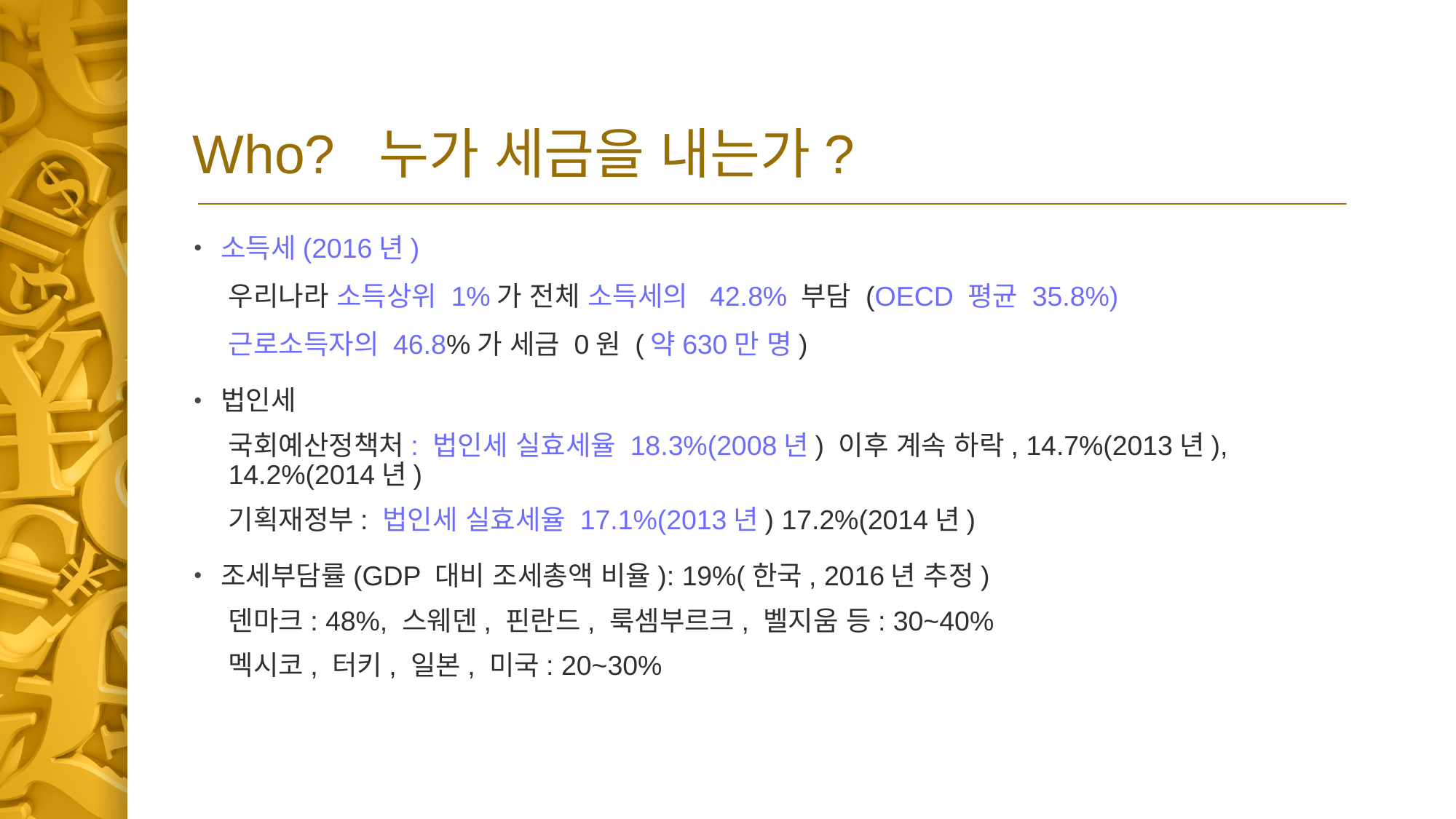

# Who?  누가 세금을 내는가?
소득세(2016년)
우리나라 소득상위 1%가 전체 소득세의  42.8% 부담 (OECD 평균 35.8%)
근로소득자의 46.8%가 세금 0원 (약630만 명)
법인세
국회예산정책처: 법인세 실효세율 18.3%(2008년) 이후 계속 하락, 14.7%(2013년), 14.2%(2014년)
기획재정부: 법인세 실효세율 17.1%(2013년) 17.2%(2014년)
조세부담률(GDP 대비 조세총액 비율): 19%(한국, 2016년 추정)
덴마크: 48%, 스웨덴, 핀란드, 룩셈부르크, 벨지움 등: 30~40%
멕시코, 터키, 일본, 미국: 20~30%